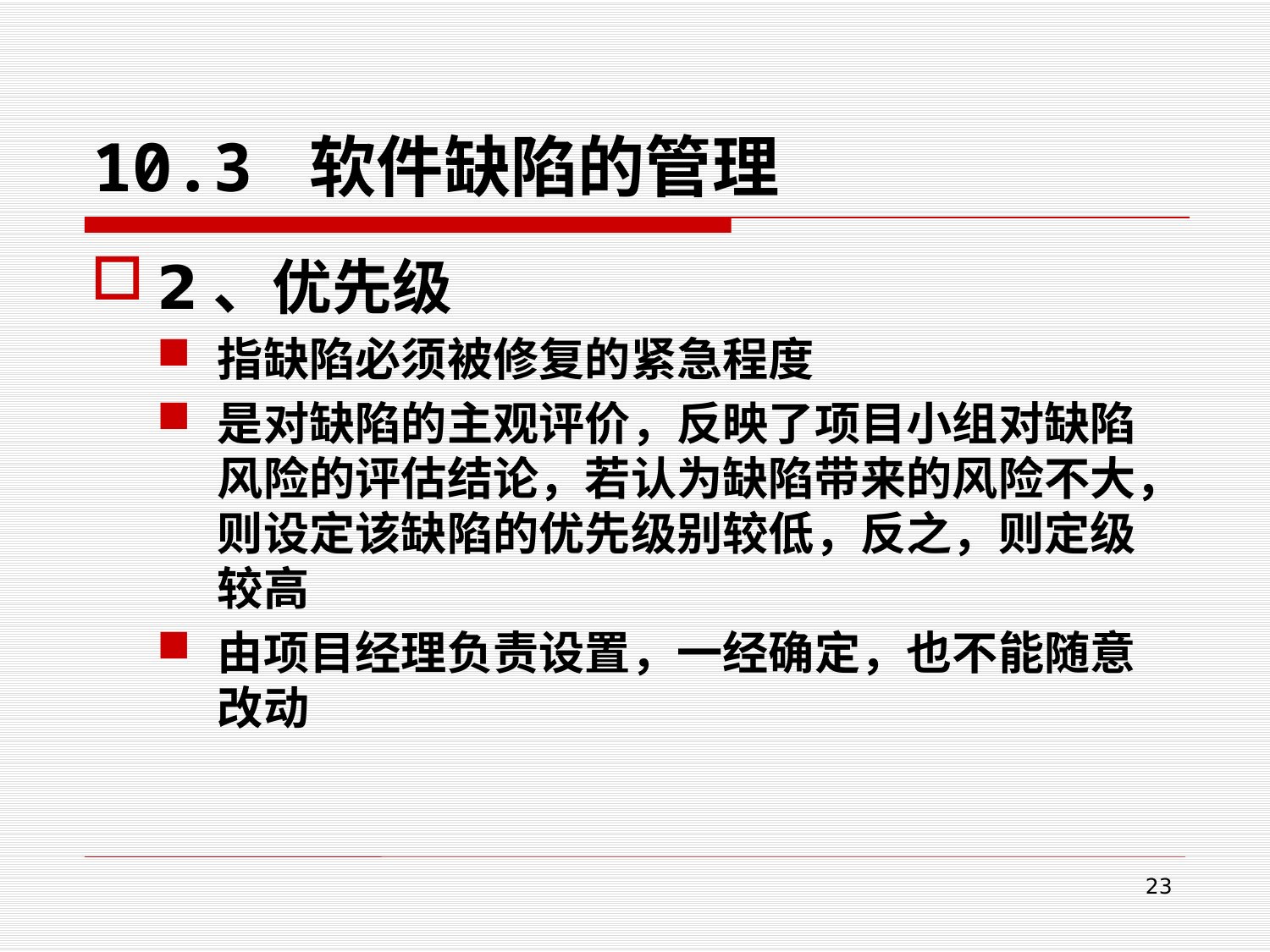

# 10.3 软件缺陷的管理
2、优先级
指缺陷必须被修复的紧急程度
是对缺陷的主观评价，反映了项目小组对缺陷风险的评估结论，若认为缺陷带来的风险不大，则设定该缺陷的优先级别较低，反之，则定级较高
由项目经理负责设置，一经确定，也不能随意改动
23